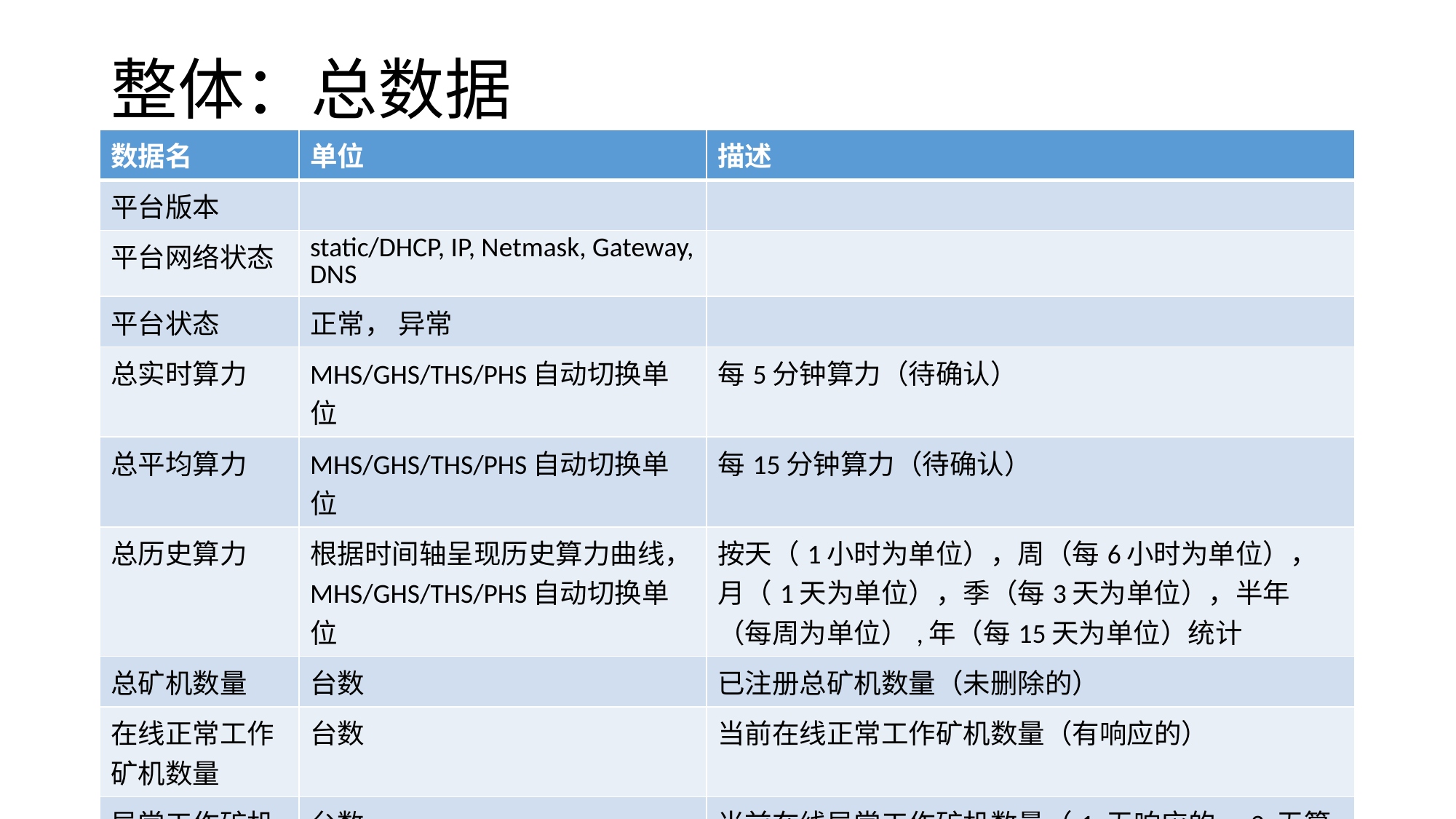

# 整体：总数据
| 数据名 | 单位 | 描述 |
| --- | --- | --- |
| 平台版本 |  |  |
| 平台网络状态 | static/DHCP, IP, Netmask, Gateway, DNS |  |
| 平台状态 | 正常， 异常 |  |
| 总实时算力 | MHS/GHS/THS/PHS自动切换单位 | 每5分钟算力（待确认） |
| 总平均算力 | MHS/GHS/THS/PHS自动切换单位 | 每15分钟算力（待确认） |
| 总历史算力 | 根据时间轴呈现历史算力曲线，MHS/GHS/THS/PHS自动切换单位 | 按天（1小时为单位），周（每6小时为单位），月（1天为单位），季（每3天为单位），半年（每周为单位）,年（每15天为单位）统计 |
| 总矿机数量 | 台数 | 已注册总矿机数量（未删除的） |
| 在线正常工作矿机数量 | 台数 | 当前在线正常工作矿机数量（有响应的） |
| 异常工作矿机数量 | 台数 | 当前在线异常工作矿机数量（1.无响应的，2.无算力的） |
| 矿场温湿度 | ℃，% | 根据接入传感器数量平均， v1.0暂不支持, |